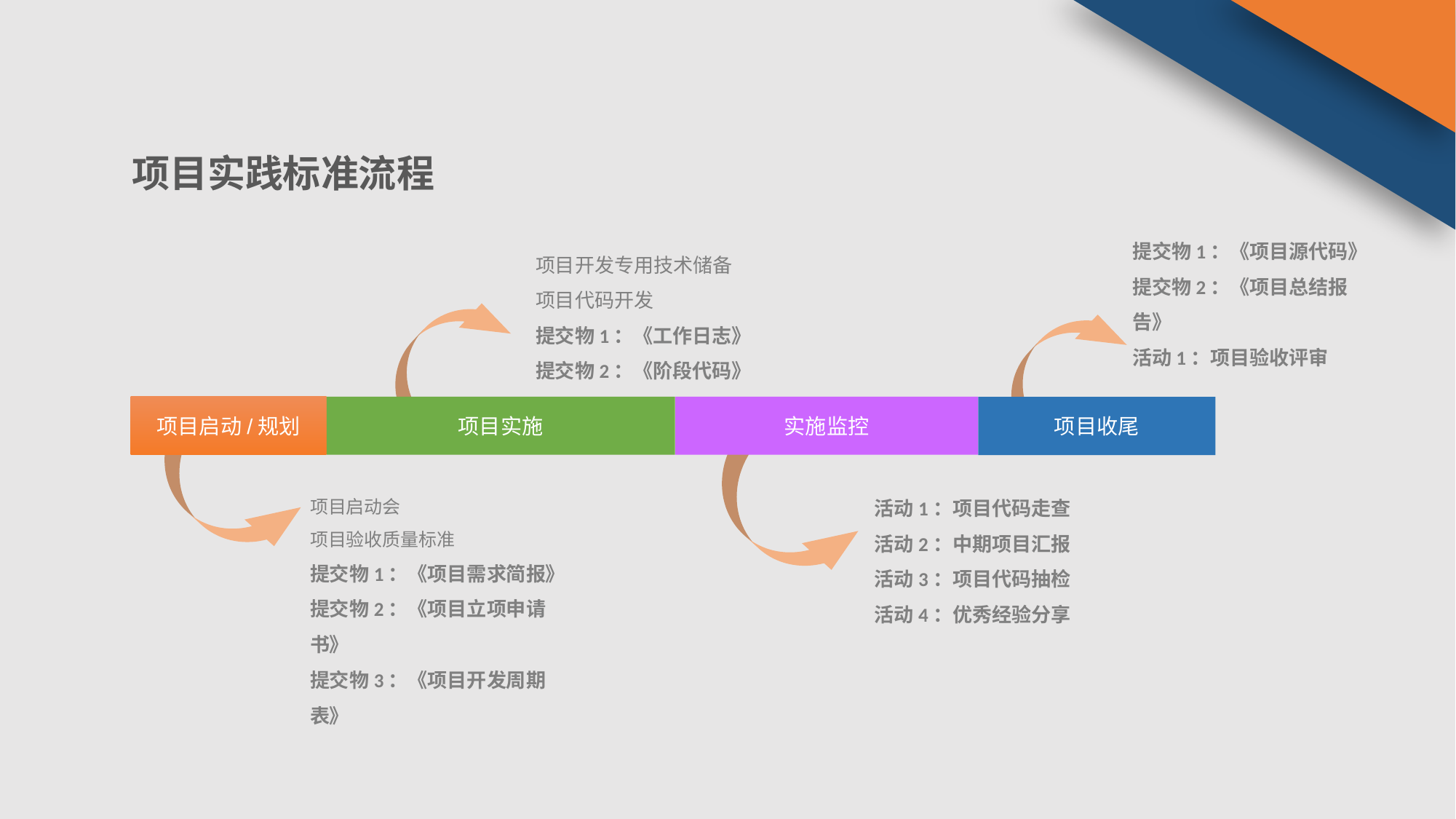

项目实践标准流程
提交物1：《项目源代码》
提交物2：《项目总结报告》
活动1：项目验收评审
项目开发专用技术储备
项目代码开发
提交物1：《工作日志》
提交物2：《阶段代码》

项目实施
实施监控
项目启动/规划
项目收尾

项目启动会
项目验收质量标准
提交物1：《项目需求简报》
提交物2：《项目立项申请书》
提交物3：《项目开发周期表》
活动1：项目代码走查
活动2：中期项目汇报
活动3：项目代码抽检
活动4：优秀经验分享